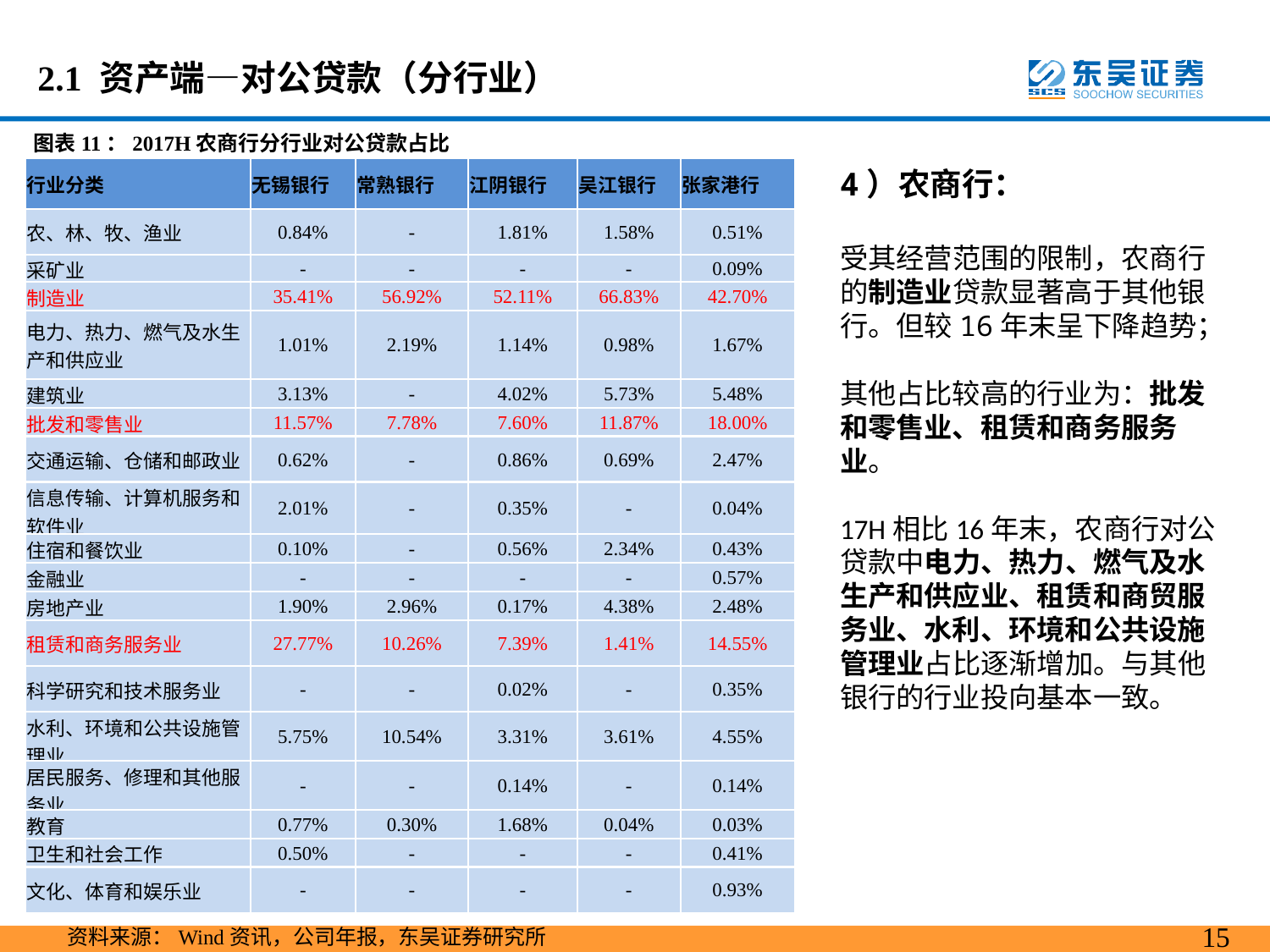

2.1 资产端—对公贷款（分行业）
图表11：2017H农商行分行业对公贷款占比
| 行业分类 | 无锡银行 | 常熟银行 | 江阴银行 | 吴江银行 | 张家港行 |
| --- | --- | --- | --- | --- | --- |
| 农、林、牧、渔业 | 0.84% | - | 1.81% | 1.58% | 0.51% |
| 采矿业 | - | - | - | - | 0.09% |
| 制造业 | 35.41% | 56.92% | 52.11% | 66.83% | 42.70% |
| 电力、热力、燃气及水生产和供应业 | 1.01% | 2.19% | 1.14% | 0.98% | 1.67% |
| 建筑业 | 3.13% | - | 4.02% | 5.73% | 5.48% |
| 批发和零售业 | 11.57% | 7.78% | 7.60% | 11.87% | 18.00% |
| 交通运输、仓储和邮政业 | 0.62% | - | 0.86% | 0.69% | 2.47% |
| 信息传输、计算机服务和软件业 | 2.01% | - | 0.35% | - | 0.04% |
| 住宿和餐饮业 | 0.10% | - | 0.56% | 2.34% | 0.43% |
| 金融业 | - | - | - | - | 0.57% |
| 房地产业 | 1.90% | 2.96% | 0.17% | 4.38% | 2.48% |
| 租赁和商务服务业 | 27.77% | 10.26% | 7.39% | 1.41% | 14.55% |
| 科学研究和技术服务业 | - | - | 0.02% | - | 0.35% |
| 水利、环境和公共设施管理业 | 5.75% | 10.54% | 3.31% | 3.61% | 4.55% |
| 居民服务、修理和其他服务业 | - | - | 0.14% | - | 0.14% |
| 教育 | 0.77% | 0.30% | 1.68% | 0.04% | 0.03% |
| 卫生和社会工作 | 0.50% | - | - | - | 0.41% |
| 文化、体育和娱乐业 | - | - | - | - | 0.93% |
4）农商行：

受其经营范围的限制，农商行的制造业贷款显著高于其他银行。但较16年末呈下降趋势；

其他占比较高的行业为：批发和零售业、租赁和商务服务业。

17H相比16年末，农商行对公贷款中电力、热力、燃气及水生产和供应业、租赁和商贸服务业、水利、环境和公共设施管理业占比逐渐增加。与其他银行的行业投向基本一致。

15
资料来源：Wind资讯，公司年报，东吴证券研究所